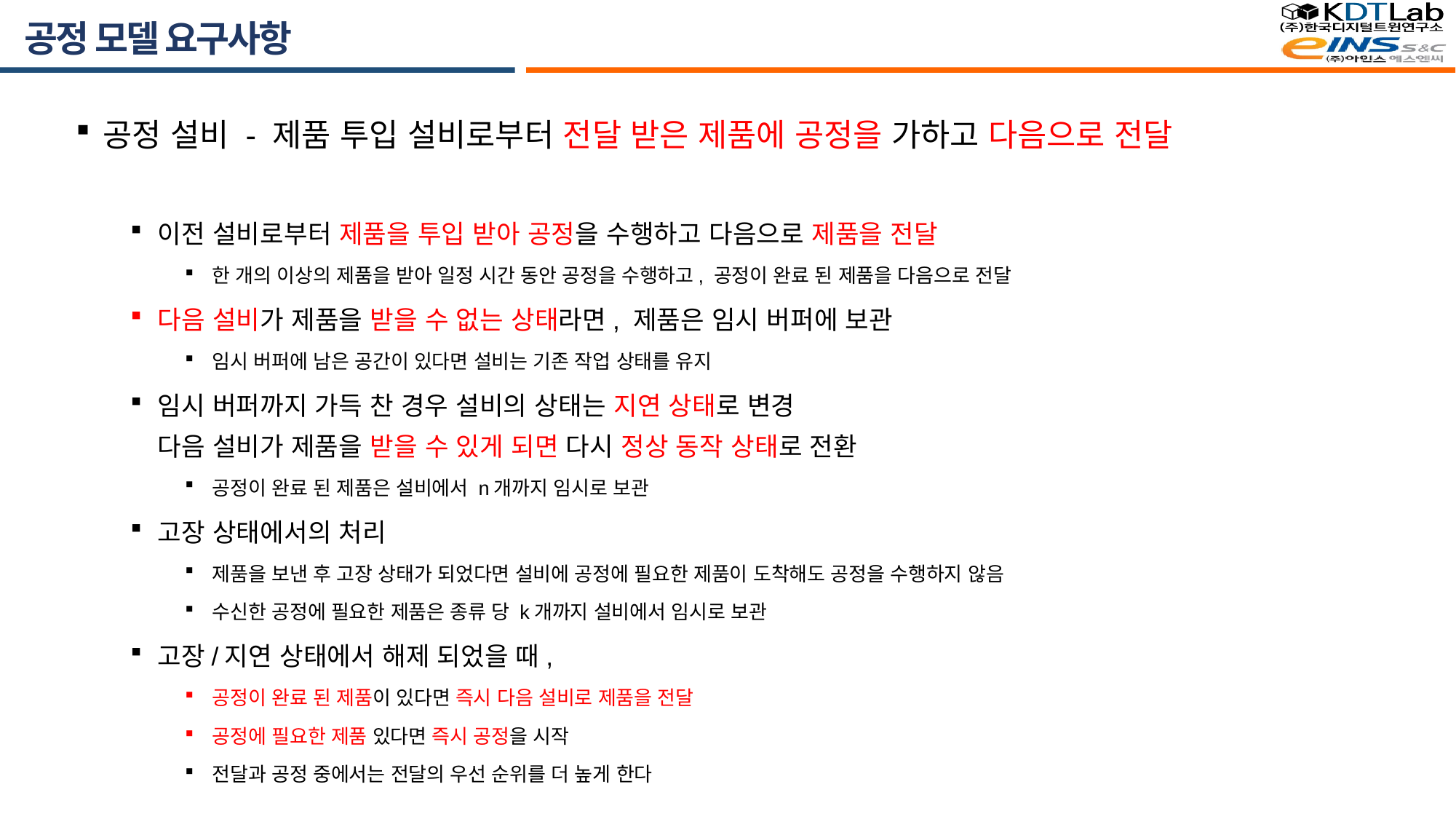

# 공정 모델 요구사항
공정 설비 - 제품 투입 설비로부터 전달 받은 제품에 공정을 가하고 다음으로 전달

이전 설비로부터 제품을 투입 받아 공정을 수행하고 다음으로 제품을 전달
한 개의 이상의 제품을 받아 일정 시간 동안 공정을 수행하고, 공정이 완료 된 제품을 다음으로 전달
다음 설비가 제품을 받을 수 없는 상태라면, 제품은 임시 버퍼에 보관
임시 버퍼에 남은 공간이 있다면 설비는 기존 작업 상태를 유지
임시 버퍼까지 가득 찬 경우 설비의 상태는 지연 상태로 변경
다음 설비가 제품을 받을 수 있게 되면 다시 정상 동작 상태로 전환
공정이 완료 된 제품은 설비에서 n개까지 임시로 보관
고장 상태에서의 처리
제품을 보낸 후 고장 상태가 되었다면 설비에 공정에 필요한 제품이 도착해도 공정을 수행하지 않음
수신한 공정에 필요한 제품은 종류 당 k개까지 설비에서 임시로 보관
고장/지연 상태에서 해제 되었을 때,
공정이 완료 된 제품이 있다면 즉시 다음 설비로 제품을 전달
공정에 필요한 제품 있다면 즉시 공정을 시작
전달과 공정 중에서는 전달의 우선 순위를 더 높게 한다